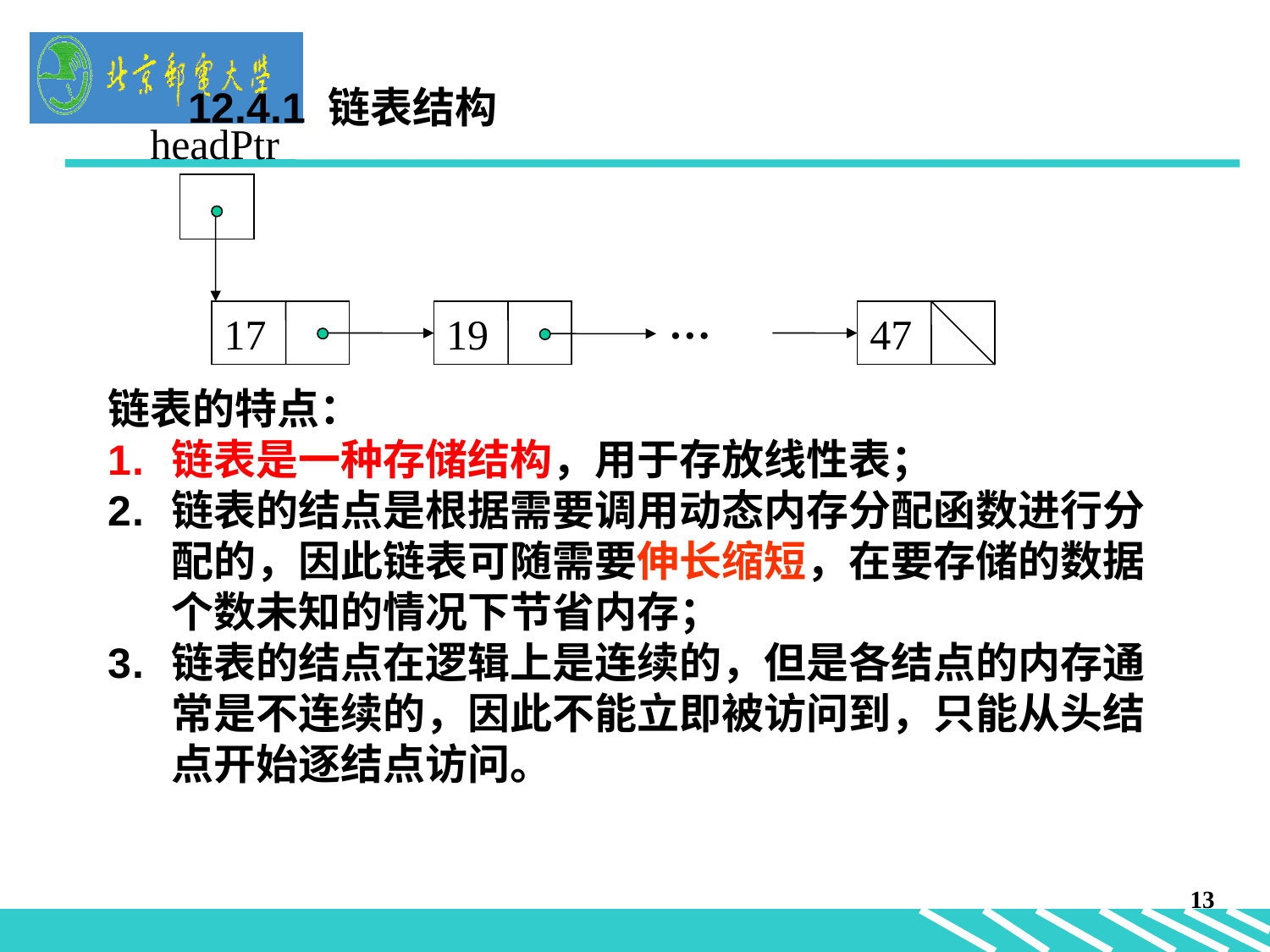

12.4.1 链表结构
headPtr

…
17

19

47

链表的特点：
链表是一种存储结构，用于存放线性表；
链表的结点是根据需要调用动态内存分配函数进行分配的，因此链表可随需要伸长缩短，在要存储的数据个数未知的情况下节省内存；
链表的结点在逻辑上是连续的，但是各结点的内存通常是不连续的，因此不能立即被访问到，只能从头结点开始逐结点访问。

13